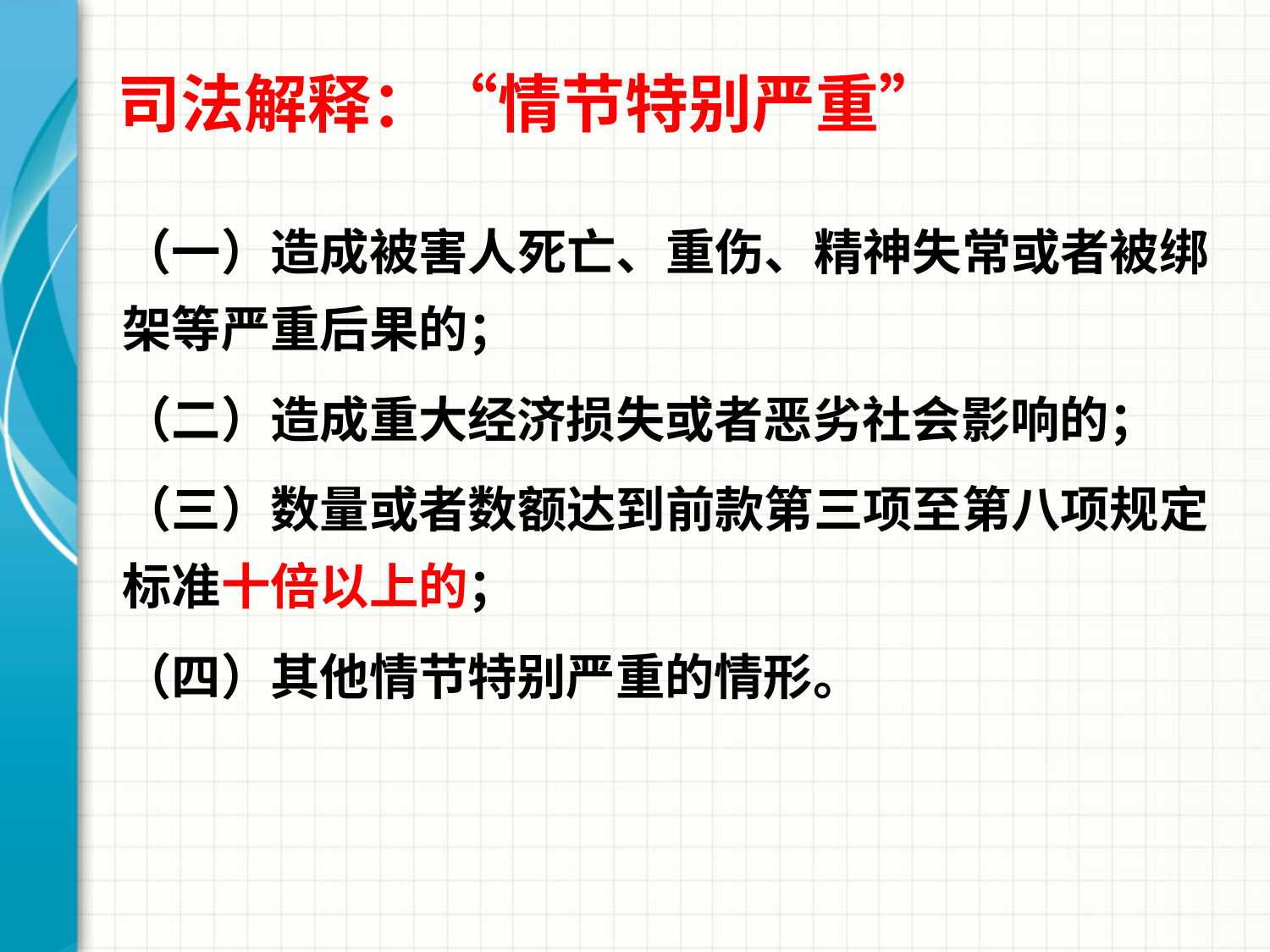

司法解释：“情节特别严重”
（一）造成被害人死亡、重伤、精神失常或者被绑架等严重后果的；
（二）造成重大经济损失或者恶劣社会影响的；
（三）数量或者数额达到前款第三项至第八项规定标准十倍以上的；
（四）其他情节特别严重的情形。